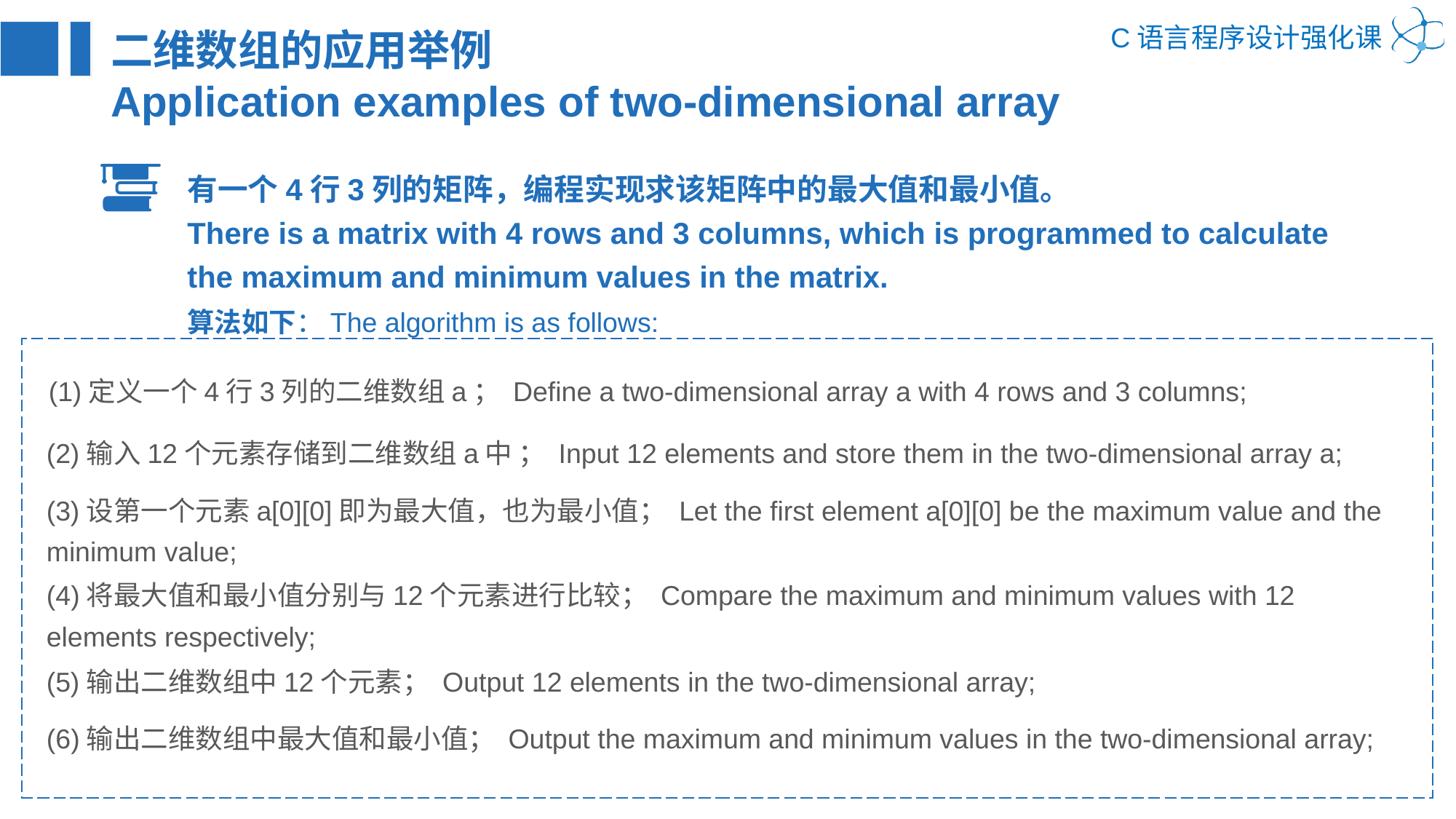

二维数组的应用举例
Application examples of two-dimensional array

有一个4行3列的矩阵，编程实现求该矩阵中的最大值和最小值。
There is a matrix with 4 rows and 3 columns, which is programmed to calculate the maximum and minimum values in the matrix.

算法如下：The algorithm is as follows:

(1)定义一个4行3列的二维数组a； Define a two-dimensional array a with 4 rows and 3 columns;
(2)输入12个元素存储到二维数组a中 ； Input 12 elements and store them in the two-dimensional array a;
(3)设第一个元素a[0][0]即为最大值，也为最小值； Let the first element a[0][0] be the maximum value and the minimum value;
(4)将最大值和最小值分别与12个元素进行比较； Compare the maximum and minimum values with 12 elements respectively;
(5)输出二维数组中12个元素； Output 12 elements in the two-dimensional array;
(6)输出二维数组中最大值和最小值； Output the maximum and minimum values in the two-dimensional array;